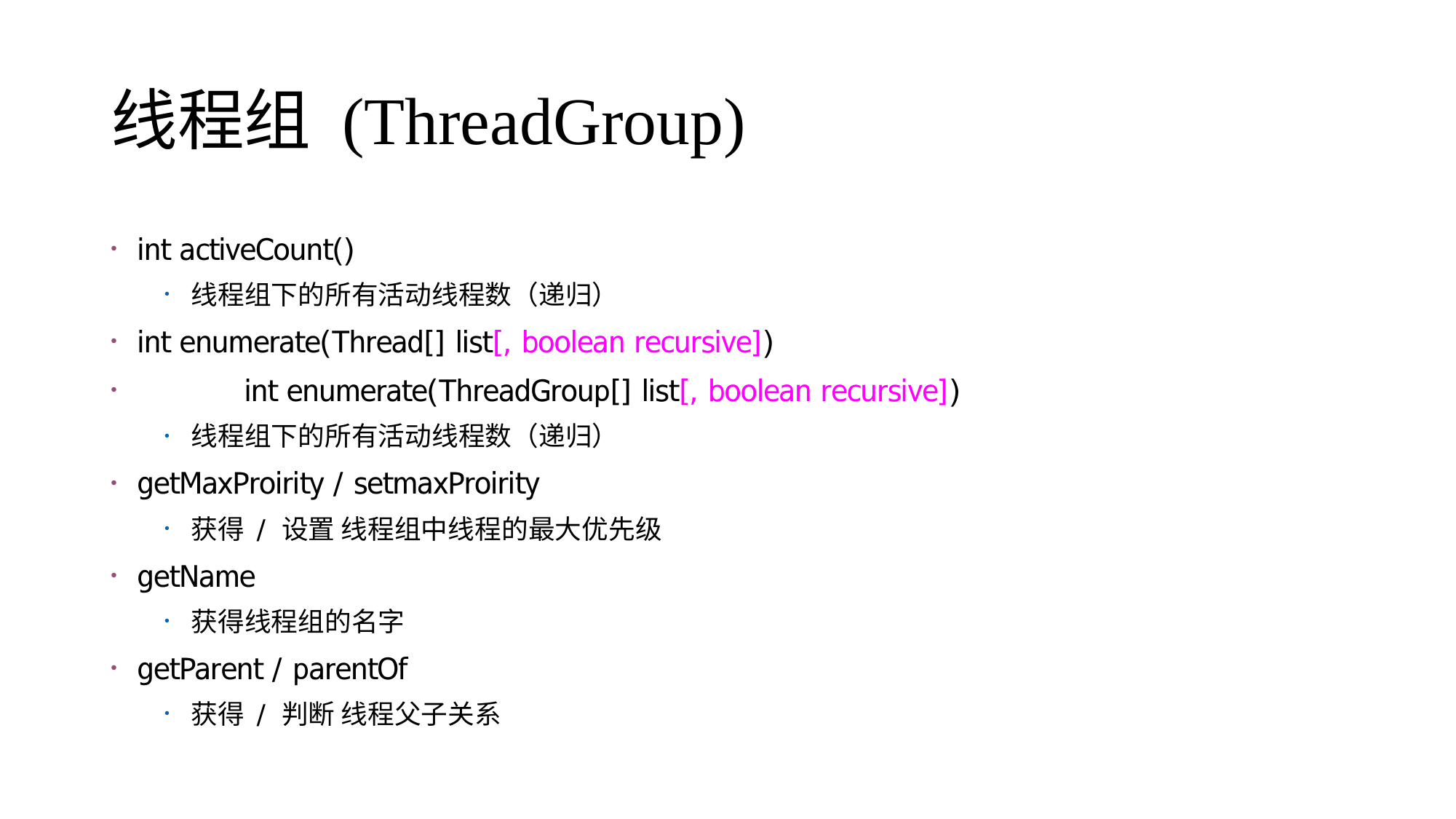

# 线程组 (ThreadGroup)
int activeCount()
线程组下的所有活动线程数（递归）
int enumerate(Thread[] list[, boolean recursive])
	int enumerate(ThreadGroup[] list[, boolean recursive])
线程组下的所有活动线程数（递归）
getMaxProirity / setmaxProirity
获得 / 设置 线程组中线程的最大优先级
getName
获得线程组的名字
getParent / parentOf
获得 / 判断 线程父子关系